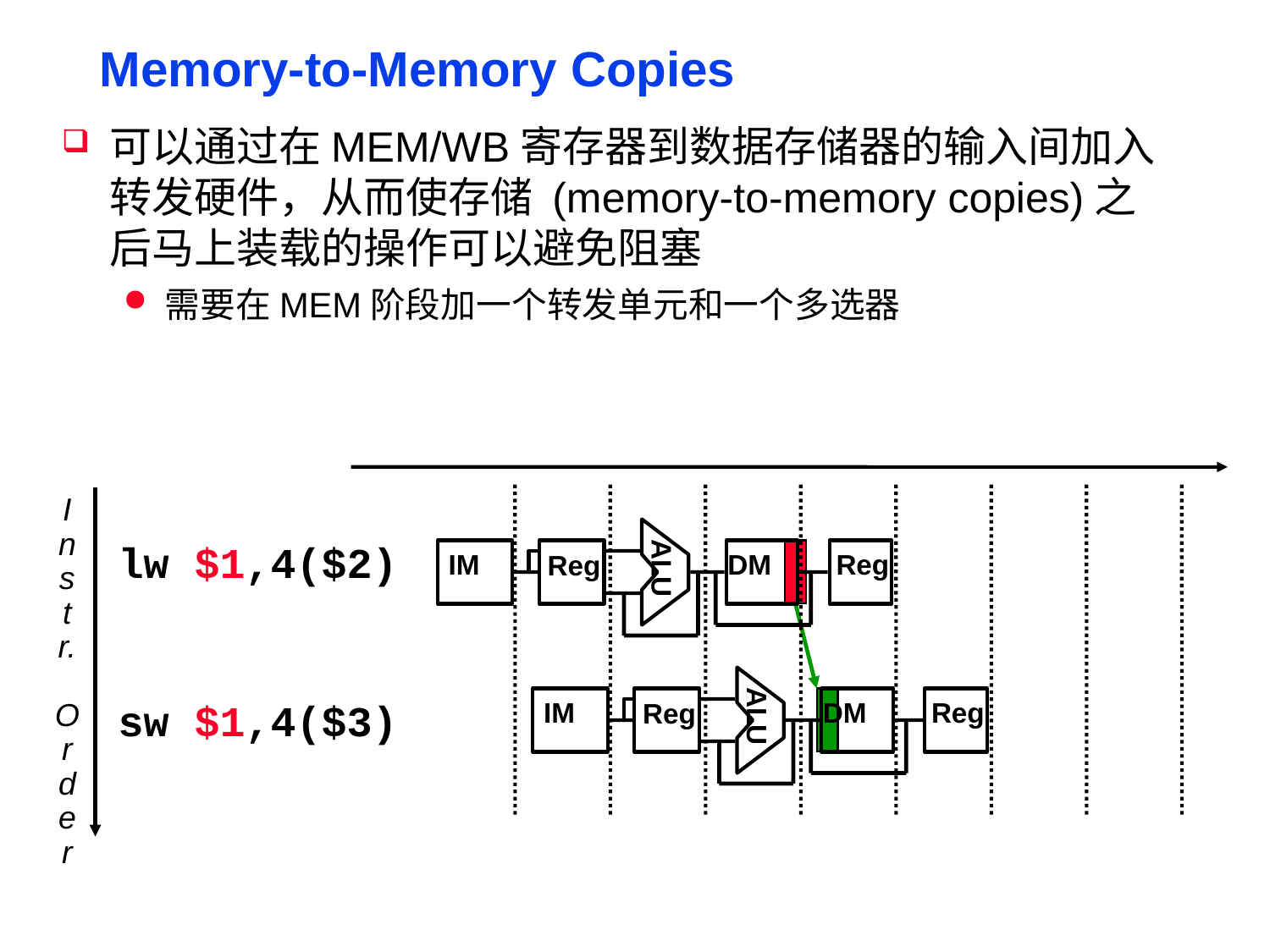

# Memory-to-Memory Copies
可以通过在MEM/WB寄存器到数据存储器的输入间加入转发硬件，从而使存储 (memory-to-memory copies)之后马上装载的操作可以避免阻塞
需要在MEM阶段加一个转发单元和一个多选器

I
n
s
t
r.

O
r
d
e
r

ALU

IM

DM
Reg
Reg

lw $1,4($2)

ALU

IM

DM
Reg
Reg

sw $1,4($3)